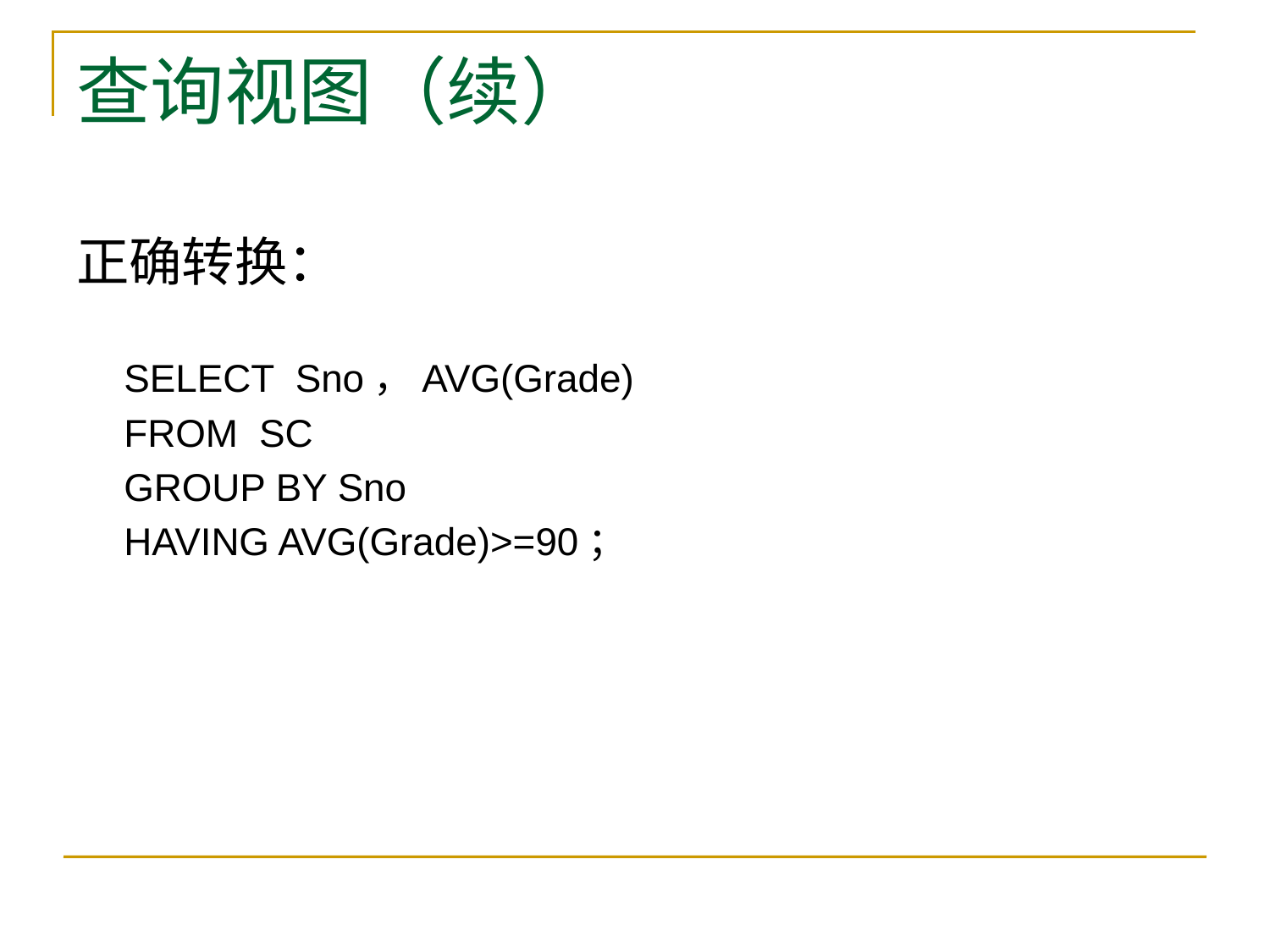

# 查询视图（续）
正确转换：

SELECT  Sno，AVG(Grade)
FROM  SC
GROUP BY Sno
HAVING AVG(Grade)>=90；